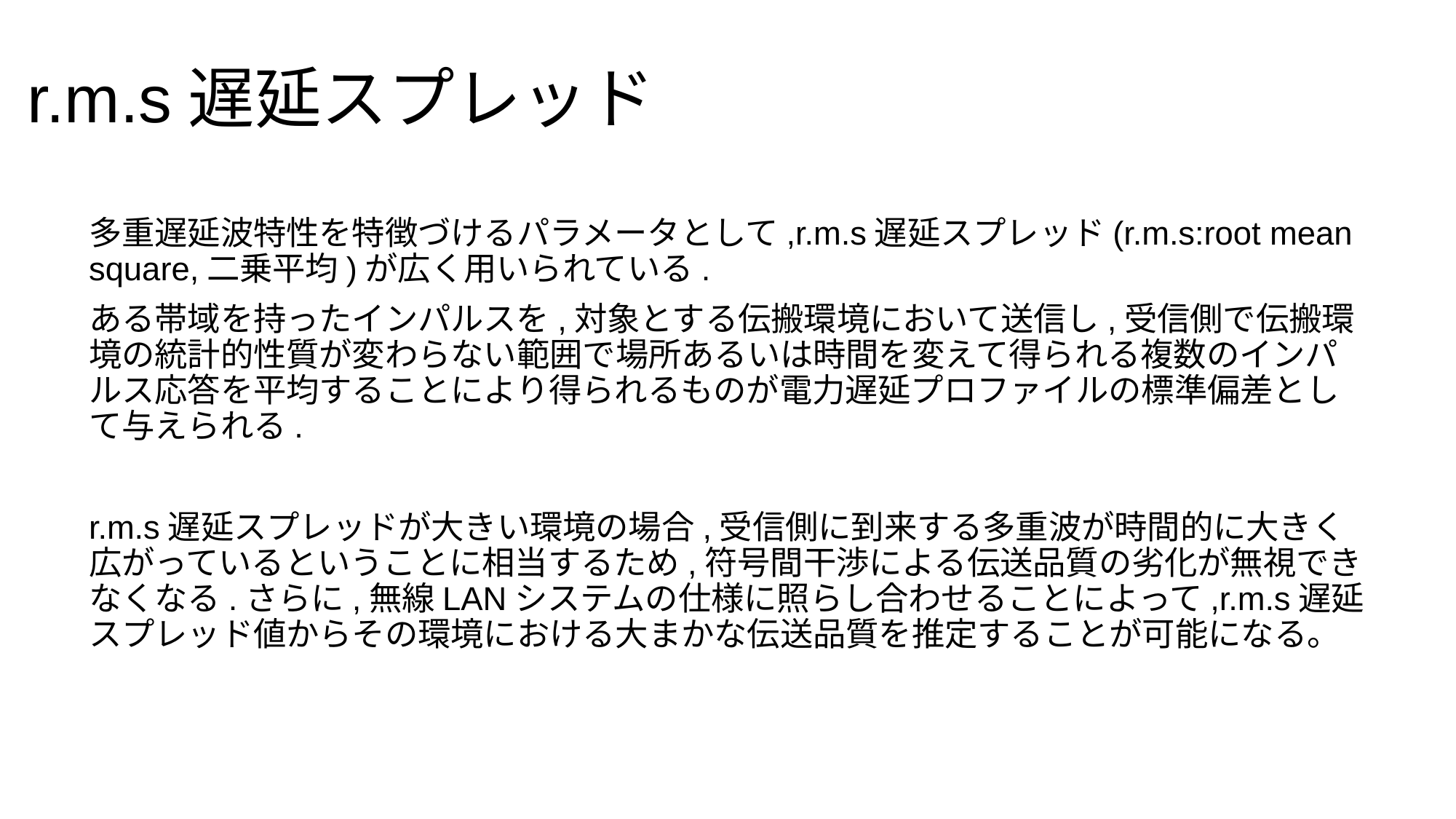

# r.m.s遅延スプレッド
多重遅延波特性を特徴づけるパラメータとして,r.m.s遅延スプレッド(r.m.s:root mean square,二乗平均)が広く用いられている.
ある帯域を持ったインパルスを,対象とする伝搬環境において送信し,受信側で伝搬環境の統計的性質が変わらない範囲で場所あるいは時間を変えて得られる複数のインパルス応答を平均することにより得られるものが電力遅延プロファイルの標準偏差として与えられる.

r.m.s遅延スプレッドが大きい環境の場合,受信側に到来する多重波が時間的に大きく広がっているということに相当するため,符号間干渉による伝送品質の劣化が無視できなくなる.さらに,無線LANシステムの仕様に照らし合わせることによって,r.m.s遅延スプレッド値からその環境における大まかな伝送品質を推定することが可能になる。